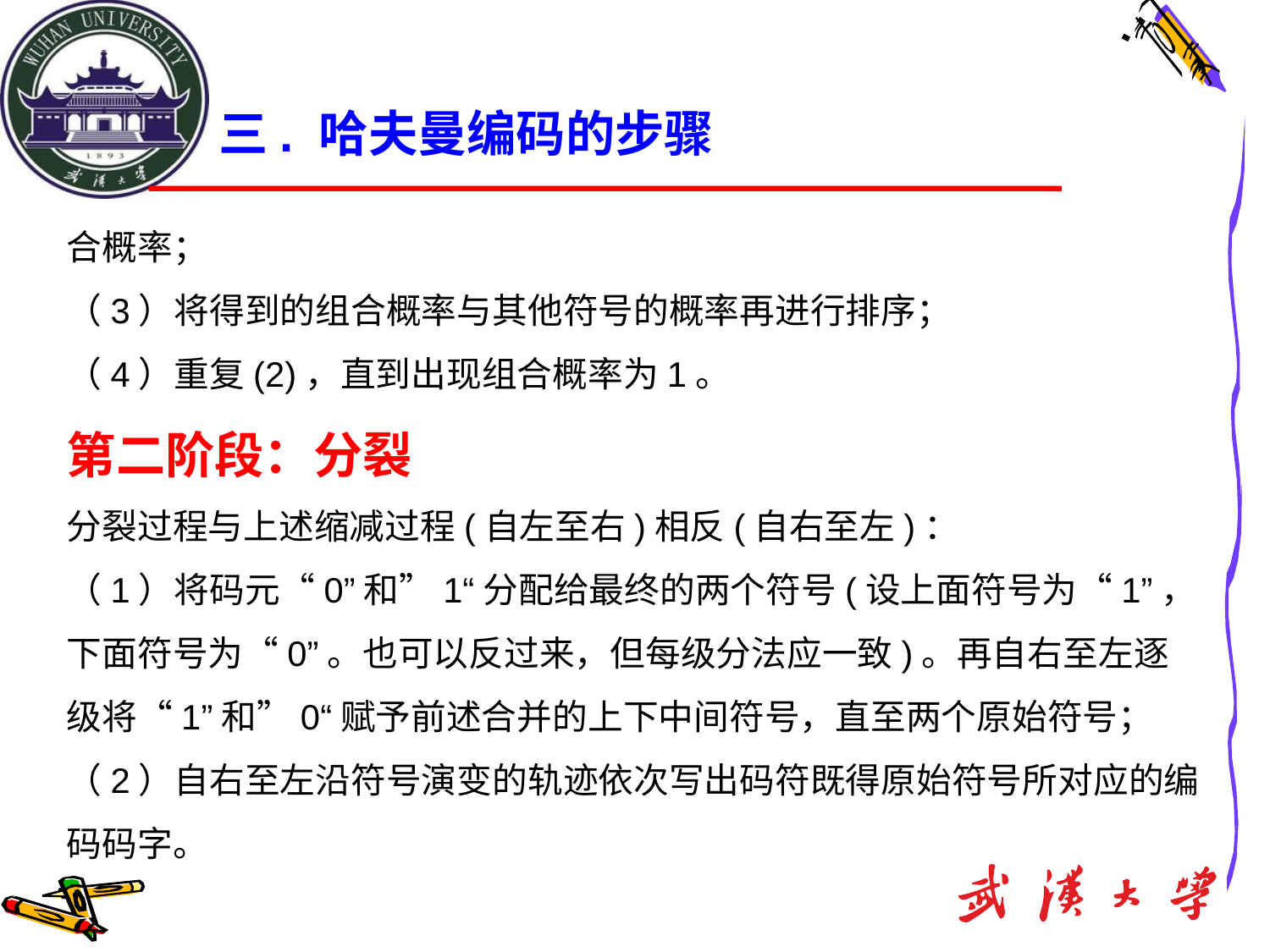

三. 哈夫曼编码的步骤
合概率；
（3）将得到的组合概率与其他符号的概率再进行排序；
（4）重复(2)，直到出现组合概率为1。
第二阶段：分裂
分裂过程与上述缩减过程(自左至右)相反(自右至左)：
（1）将码元“0”和”1“分配给最终的两个符号(设上面符号为“1”，下面符号为“0”。也可以反过来，但每级分法应一致)。再自右至左逐级将“1”和”0“赋予前述合并的上下中间符号，直至两个原始符号；
（2）自右至左沿符号演变的轨迹依次写出码符既得原始符号所对应的编码码字。